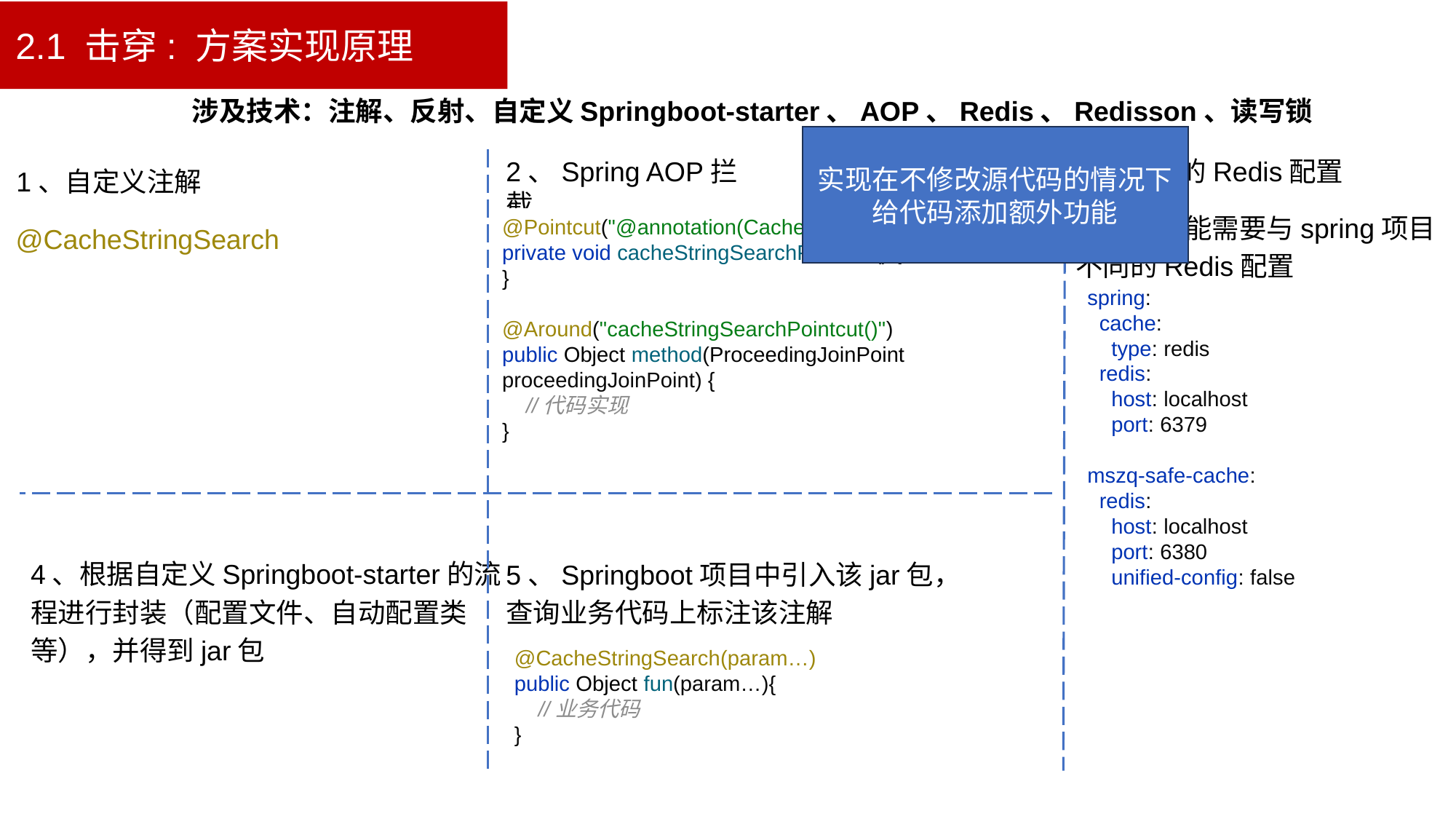

2.1 击穿: 方案实现原理
涉及技术：注解、反射、自定义Springboot-starter、AOP、Redis、Redisson、读写锁
实现在不修改源代码的情况下给代码添加额外功能
2、Spring AOP拦截
3、单独的Redis配置
1、自定义注解
使用者可能需要与spring项目不同的Redis配置
@Pointcut("@annotation(CacheStringSearch)")
private void cacheStringSearchPointcut() {
}
@Around("cacheStringSearchPointcut()")
public Object method(ProceedingJoinPoint proceedingJoinPoint) {
    //代码实现
}
@CacheStringSearch
spring:
  cache:
    type: redis
  redis:
    host: localhost
    port: 6379
mszq-safe-cache:
  redis:
    host: localhost
    port: 6380
    unified-config: false
4、根据自定义Springboot-starter的流程进行封装（配置文件、自动配置类等），并得到jar包
5、Springboot项目中引入该jar包，查询业务代码上标注该注解
@CacheStringSearch(param…)
public Object fun(param…){
    //业务代码
}